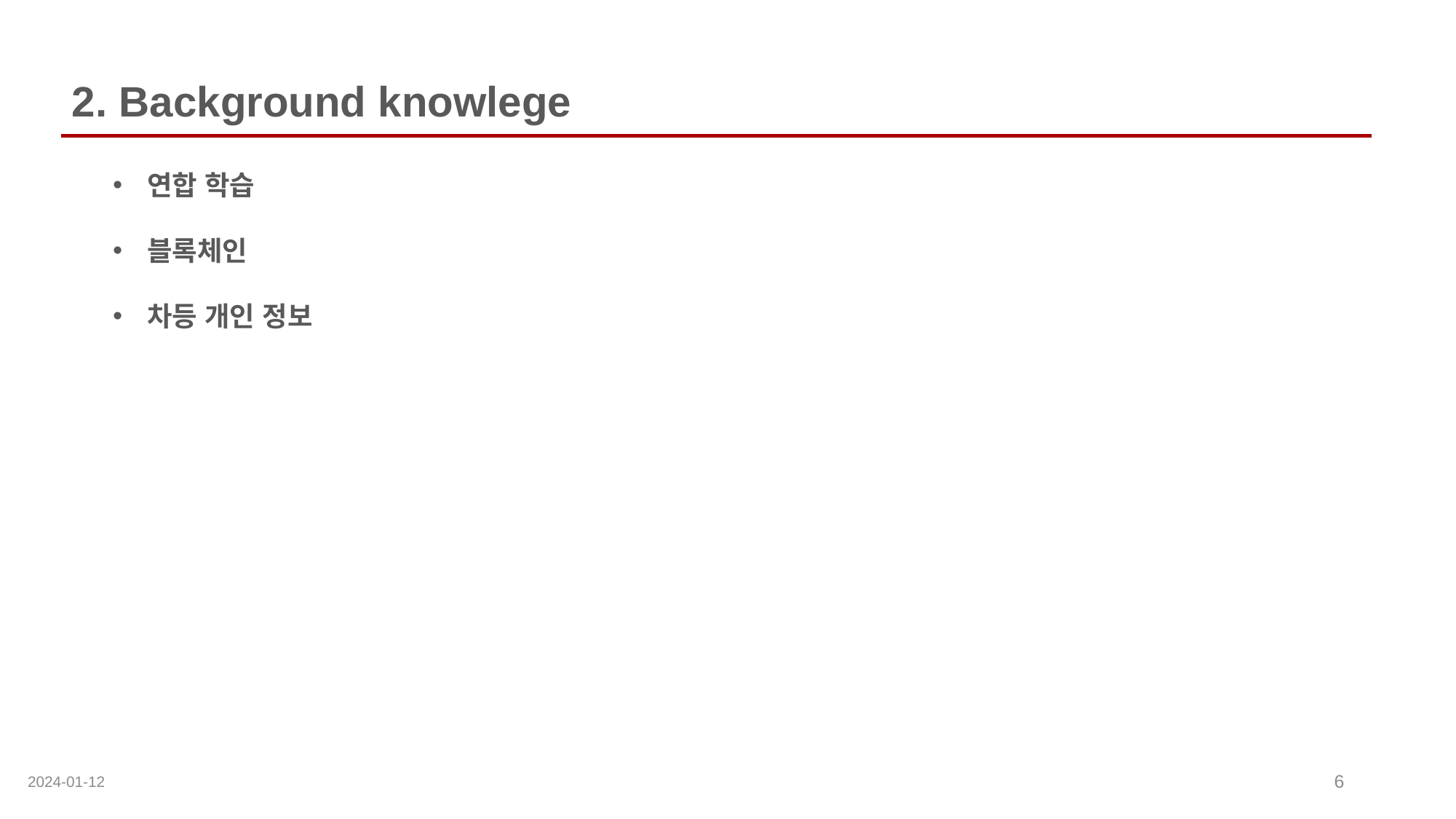

2. Background knowlege
연합 학습

블록체인

차등 개인 정보

2024-01-12
6